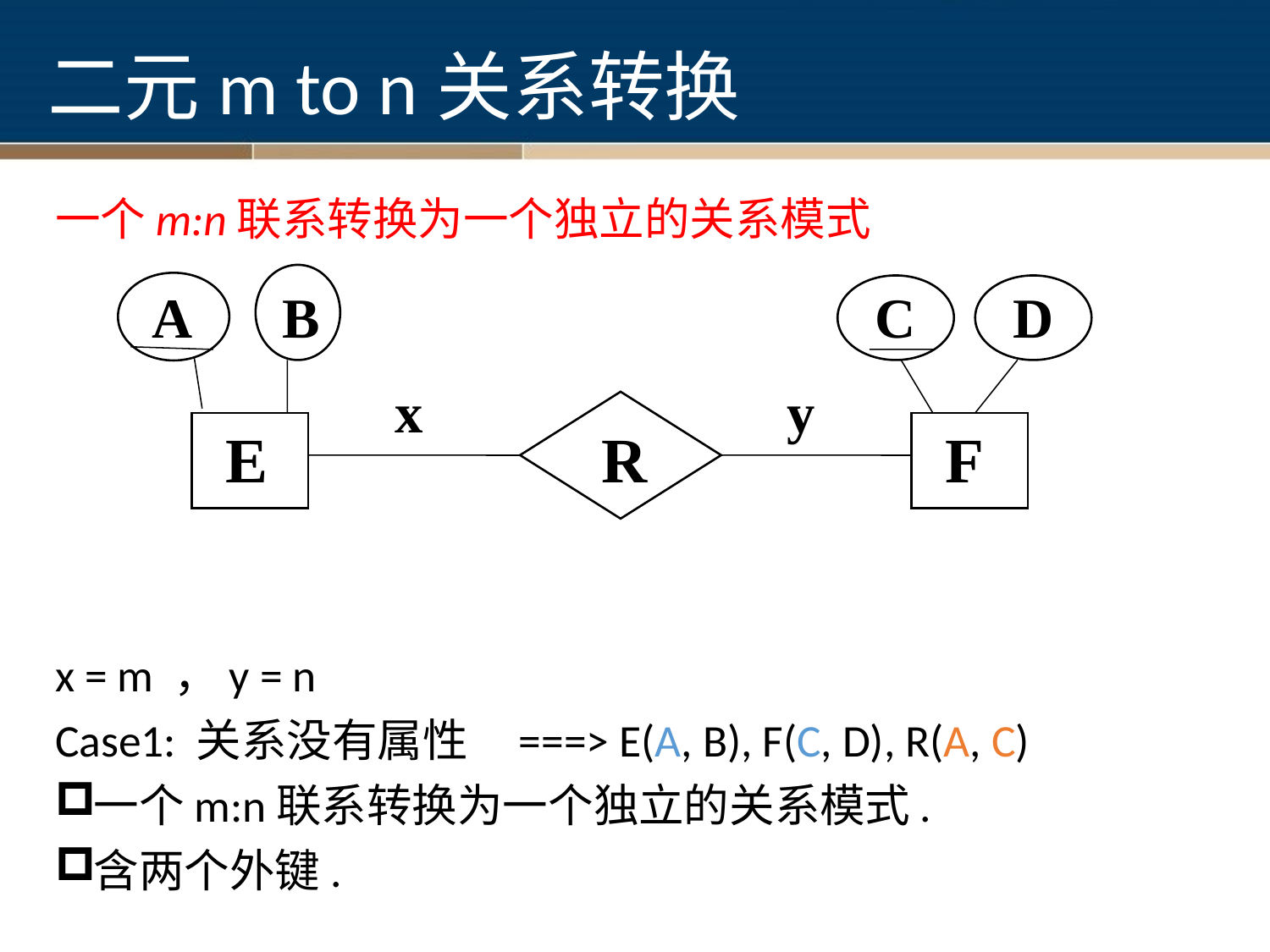

# 二元m to n关系转换
一个m:n联系转换为一个独立的关系模式

x = m ，y = n
Case1: 关系没有属性    ===> E(A, B), F(C, D), R(A, C)
一个m:n联系转换为一个独立的关系模式.
含两个外键.

A
 B

 C

 D

x
y

  E

 R

F